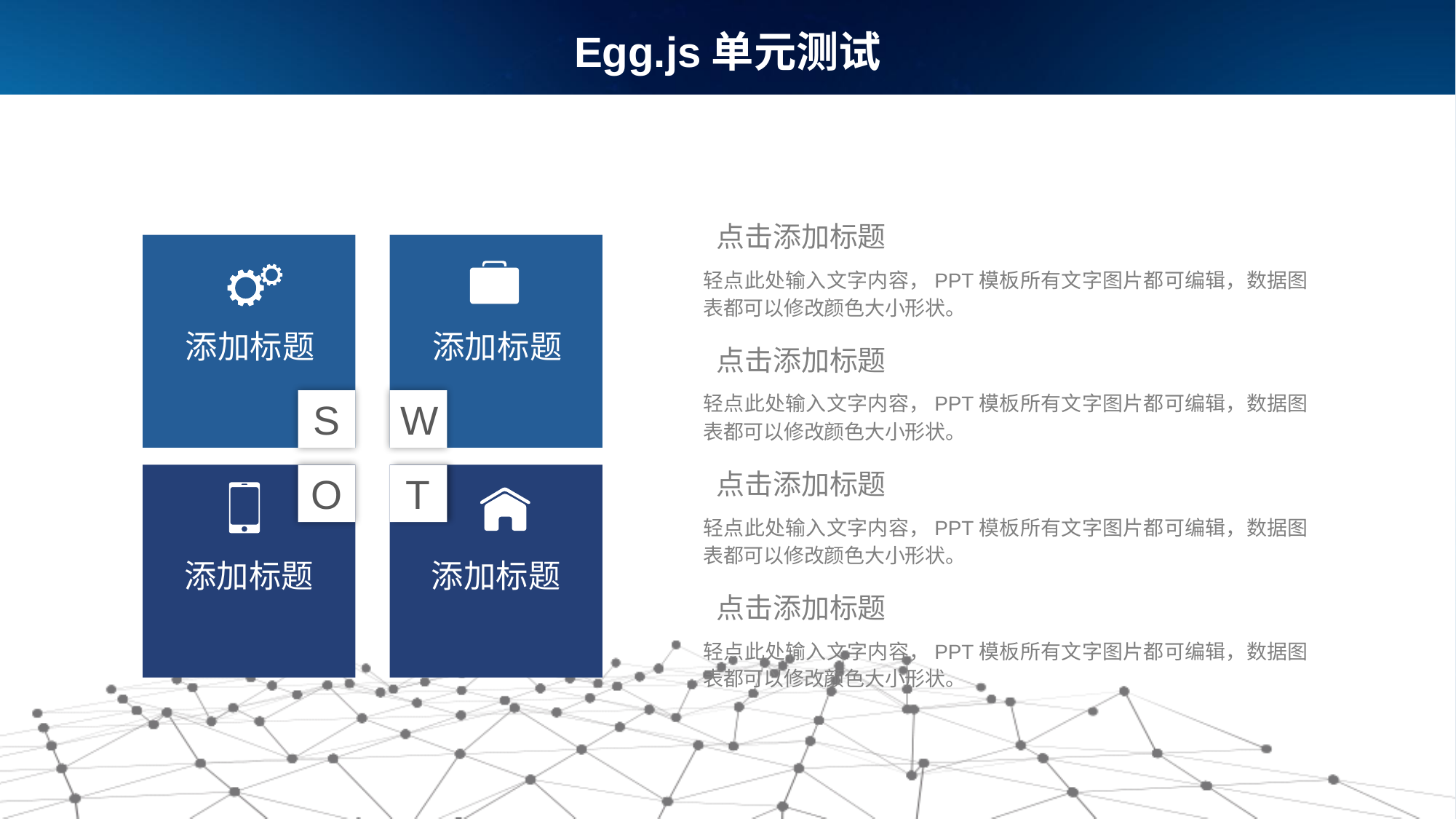

# Egg.js单元测试
点击添加标题
轻点此处输入文字内容，PPT模板所有文字图片都可编辑，数据图表都可以修改颜色大小形状。

S
添加标题

W
添加标题

点击添加标题
轻点此处输入文字内容，PPT模板所有文字图片都可编辑，数据图表都可以修改颜色大小形状。
点击添加标题
轻点此处输入文字内容，PPT模板所有文字图片都可编辑，数据图表都可以修改颜色大小形状。

O
添加标题

T
添加标题

点击添加标题
轻点此处输入文字内容，PPT模板所有文字图片都可编辑，数据图表都可以修改颜色大小形状。